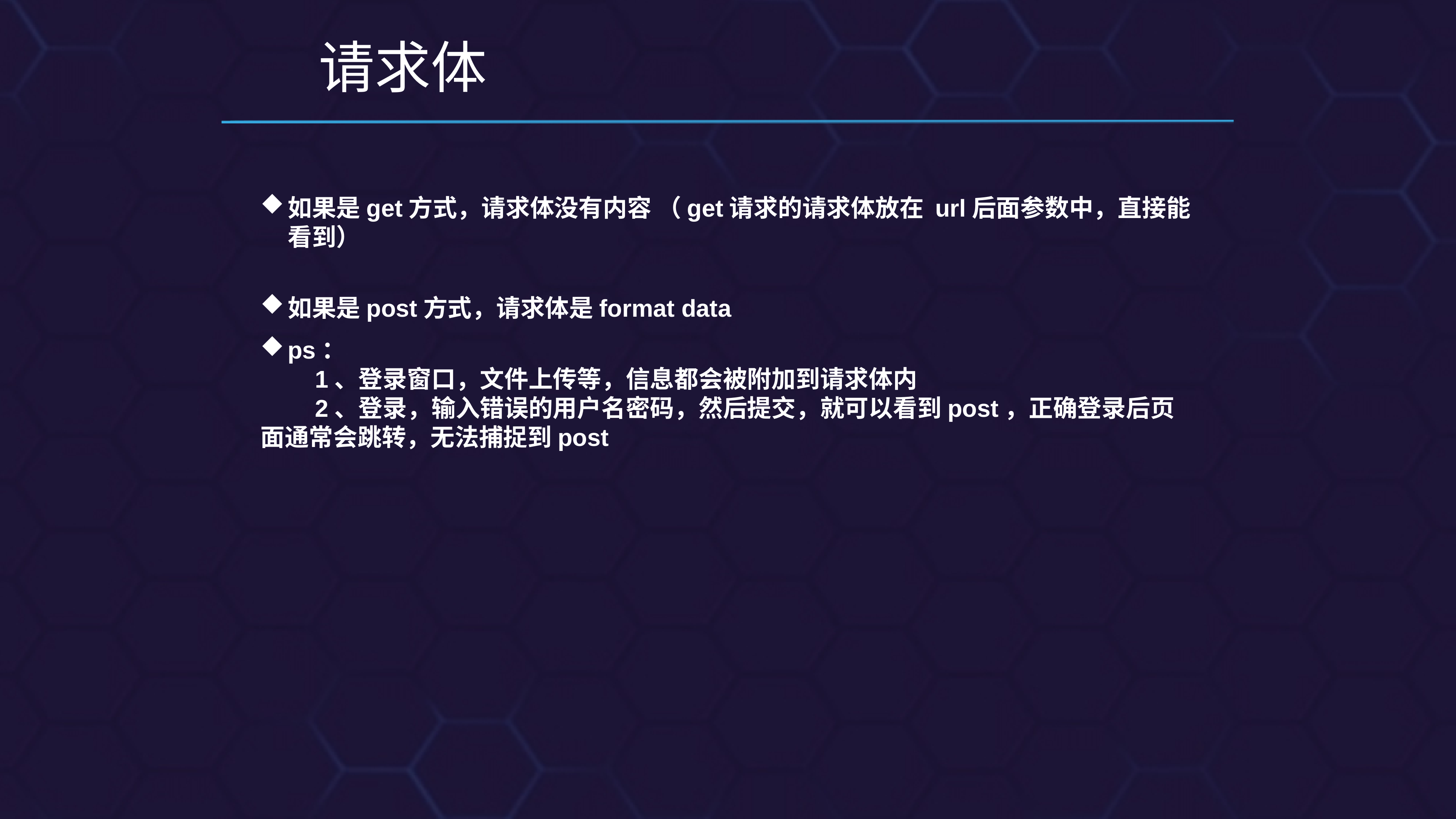

# 请求体
如果是get方式，请求体没有内容 （get请求的请求体放在 url后面参数中，直接能看到）
如果是post方式，请求体是format data
ps：
	1、登录窗口，文件上传等，信息都会被附加到请求体内
	2、登录，输入错误的用户名密码，然后提交，就可以看到post，正确登录后页面通常会跳转，无法捕捉到post